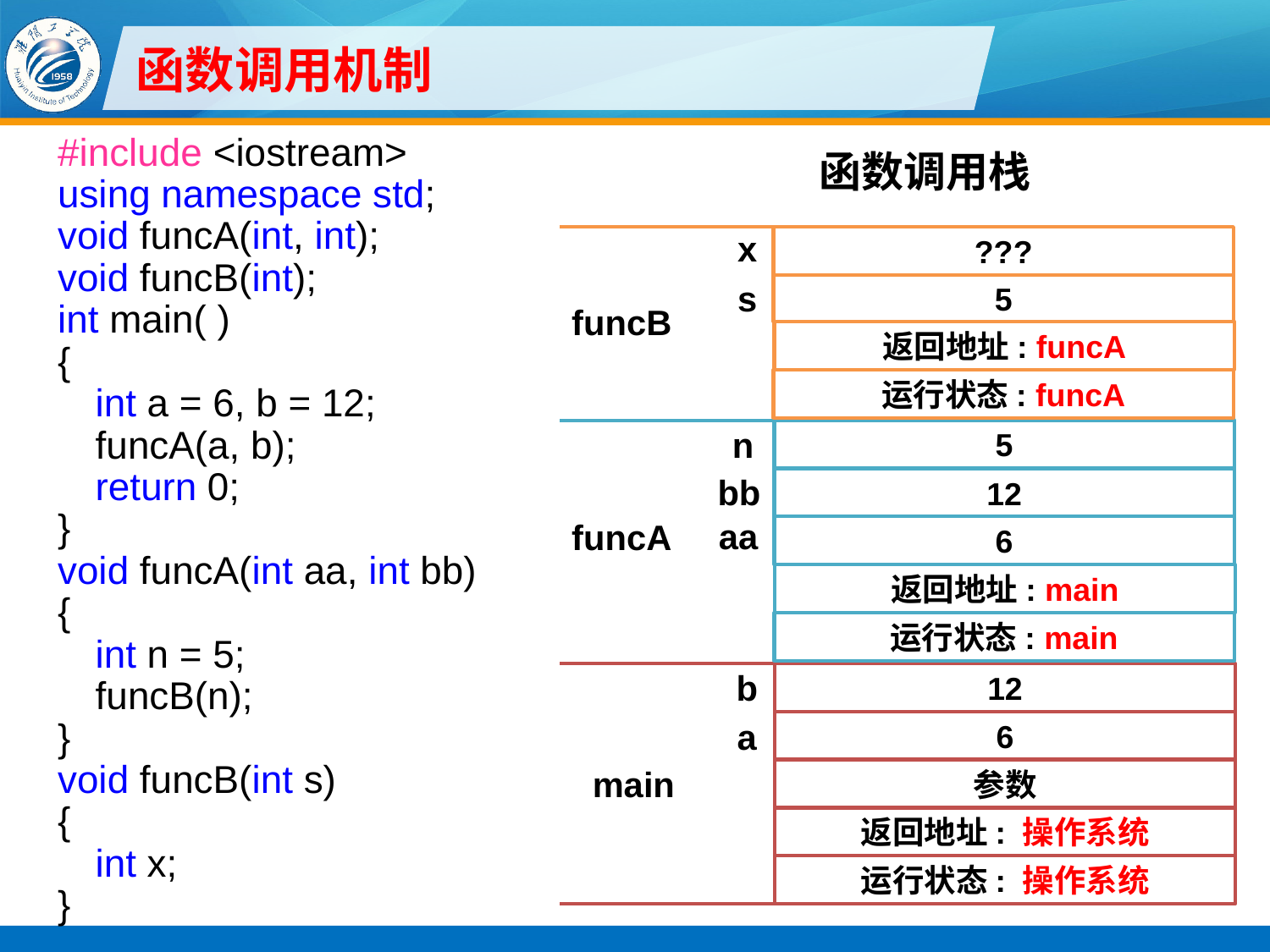

# 函数调用机制
#include <iostream>
using namespace std;
void funcA(int, int);
void funcB(int);
int main( )
{
int a = 6, b = 12;
funcA(a, b);
return 0;
}
void funcA(int aa, int bb)
{
int n = 5;
funcB(n);
}
void funcB(int s)
{
int x;
}
函数调用栈
x
???
s
5
funcB
返回地址: funcA
运行状态: funcA
n
5
bb
12
aa
funcA
6
返回地址: main
运行状态: main
b
12
a
6
main
参数
返回地址: 操作系统
运行状态: 操作系统